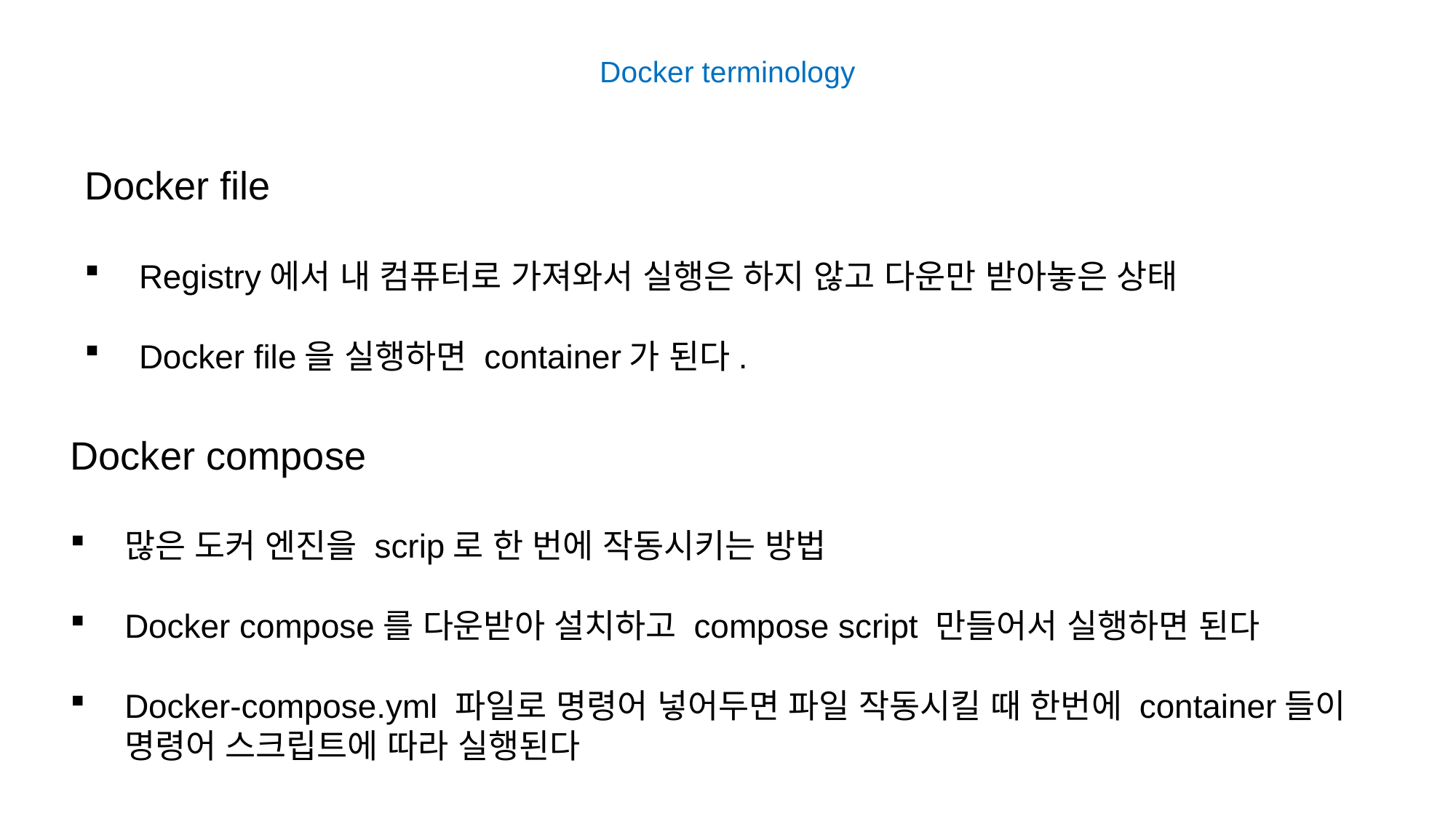

Docker terminology
Docker file

Registry에서 내 컴퓨터로 가져와서 실행은 하지 않고 다운만 받아놓은 상태

Docker file을 실행하면 container가 된다.
Docker compose

많은 도커 엔진을 scrip로 한 번에 작동시키는 방법

Docker compose를 다운받아 설치하고 compose script 만들어서 실행하면 된다

Docker-compose.yml 파일로 명령어 넣어두면 파일 작동시킬 때 한번에 container들이 명령어 스크립트에 따라 실행된다